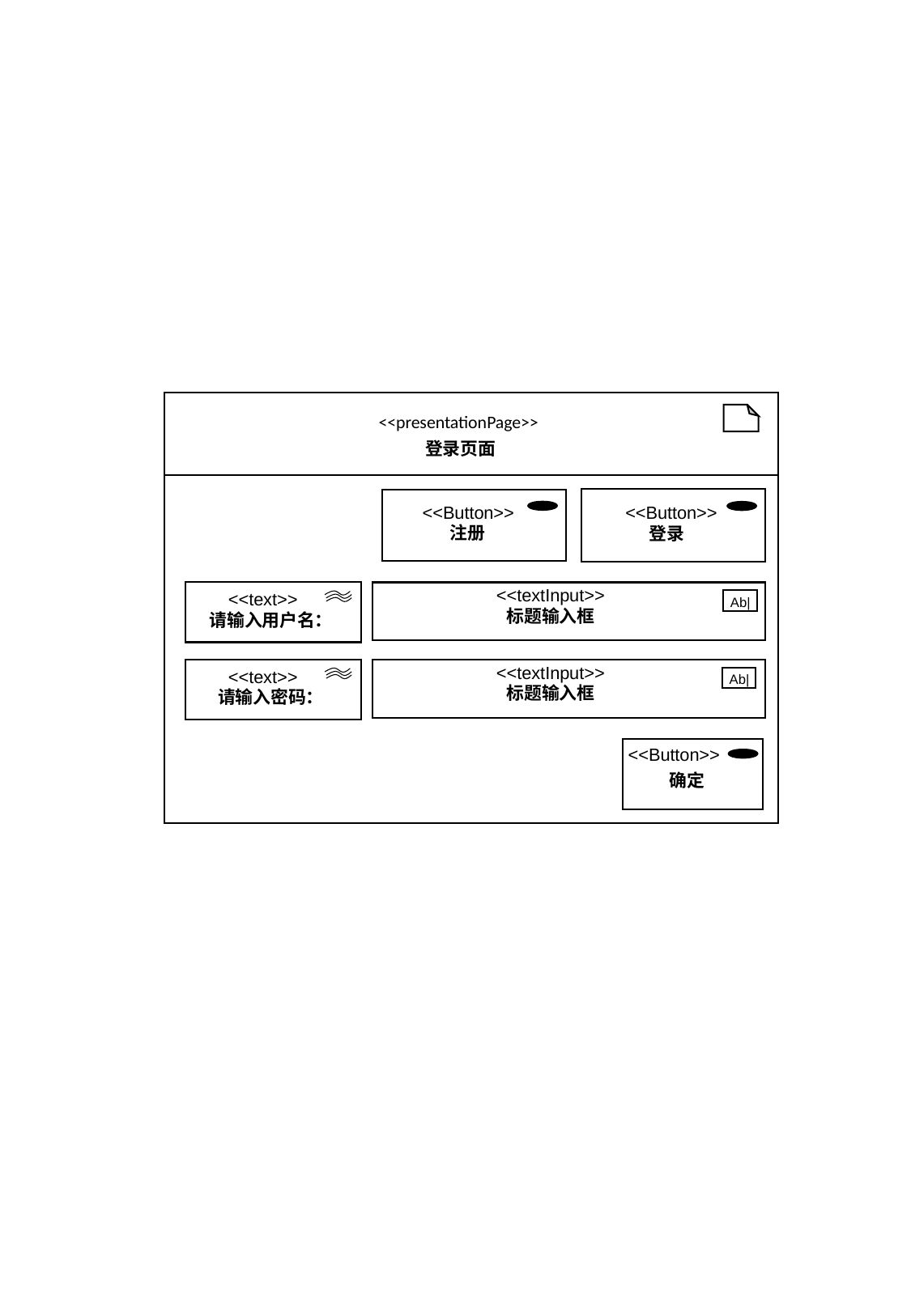

<<presentationPage>>
登录页面

<<Button>>
登录

<<Button>>
注册

<<textInput>>

标题输入框

<<text>>
请输入用户名：

Ab|

<<textInput>>

标题输入框

<<text>>
请输入密码：

Ab|

<<Button>>

确定